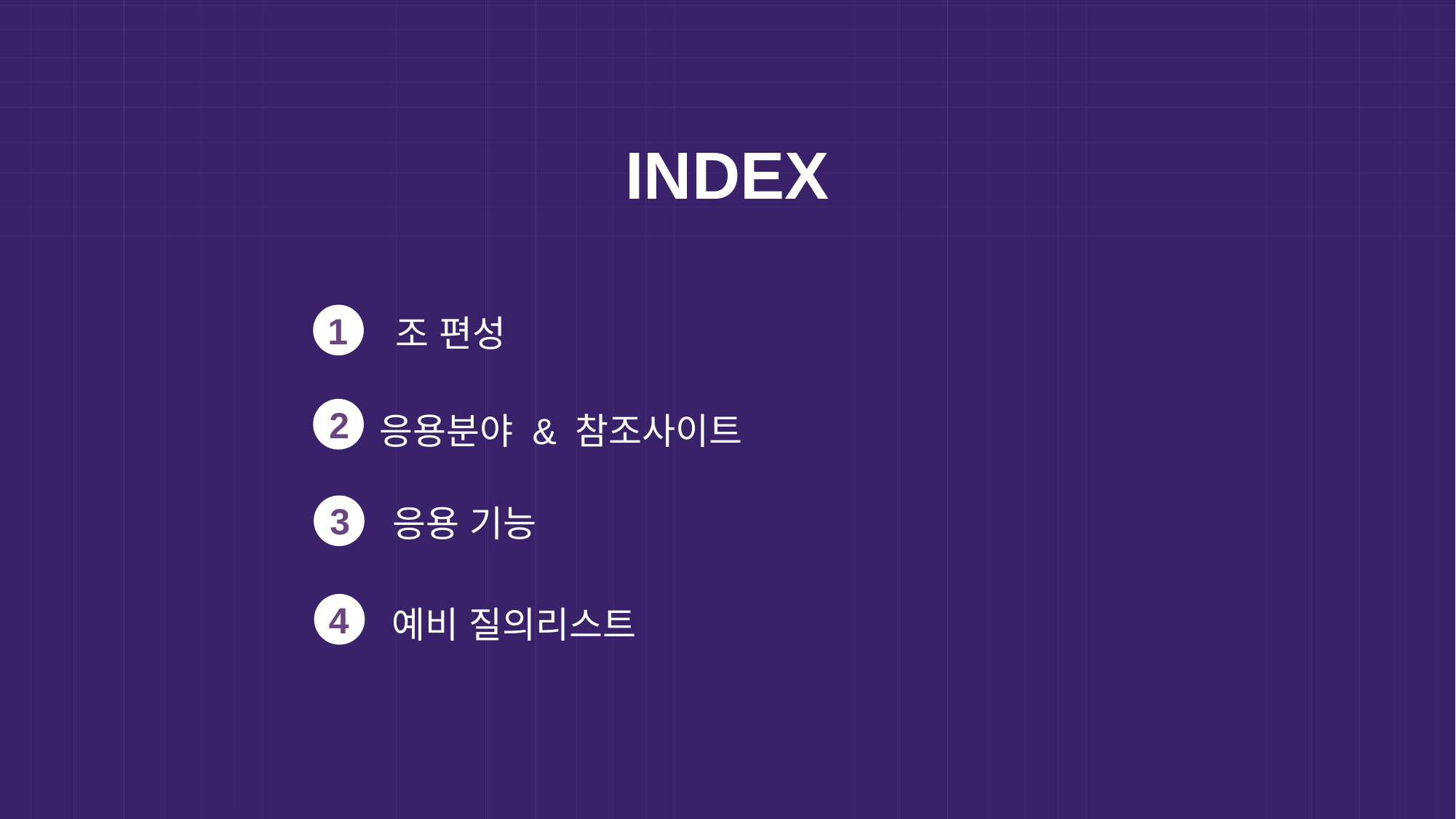

INDEX
1

조 편성
2

응용분야 & 참조사이트
3

응용 기능
4

예비 질의리스트